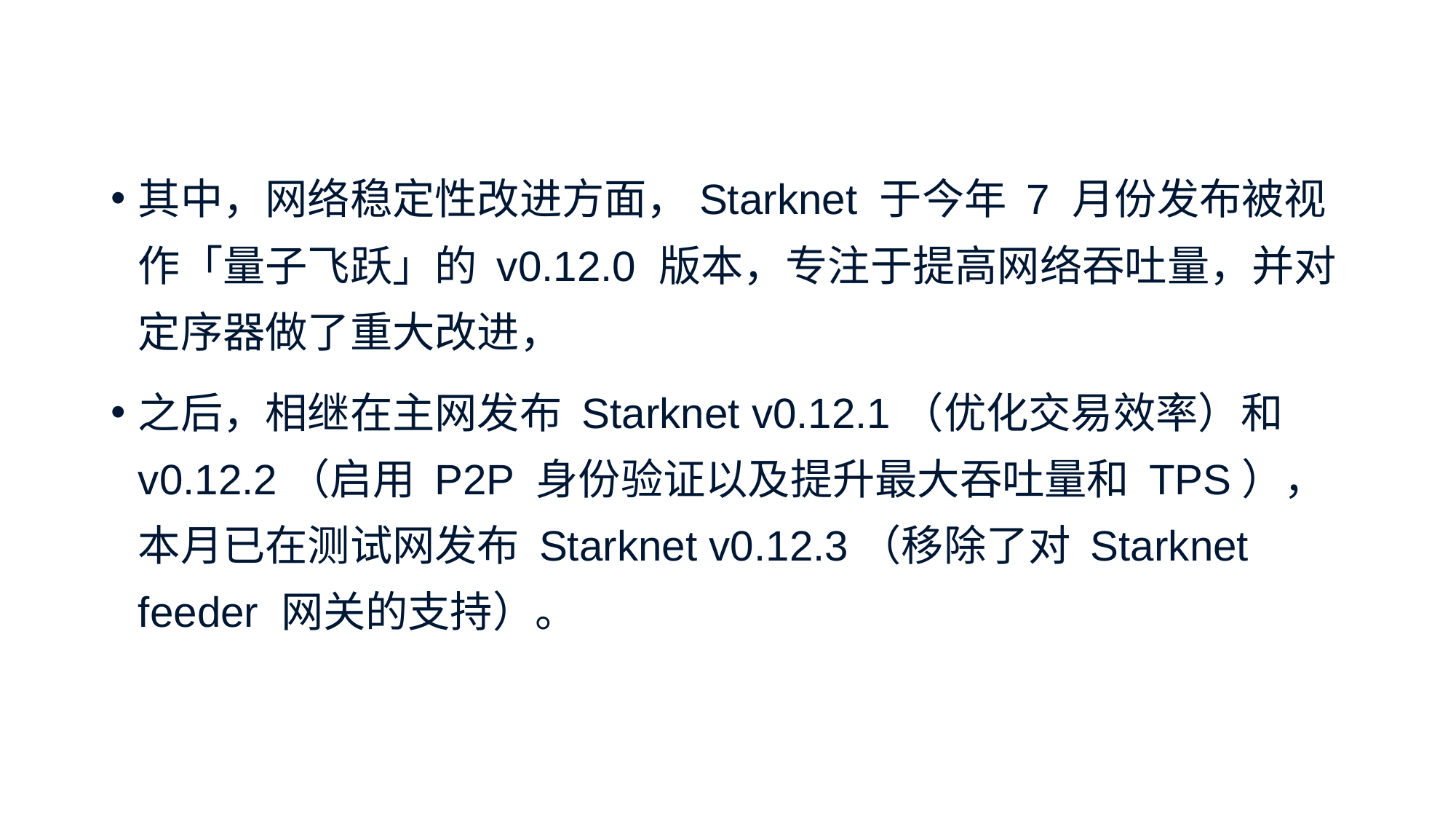

其中，网络稳定性改进方面，Starknet 于今年 7 月份发布被视作「量子飞跃」的 v0.12.0 版本，专注于提高网络吞吐量，并对定序器做了重大改进，
之后，相继在主网发布 Starknet v0.12.1（优化交易效率）和 v0.12.2（启用 P2P 身份验证以及提升最大吞吐量和 TPS），本月已在测试网发布 Starknet v0.12.3（移除了对 Starknet feeder 网关的支持）。